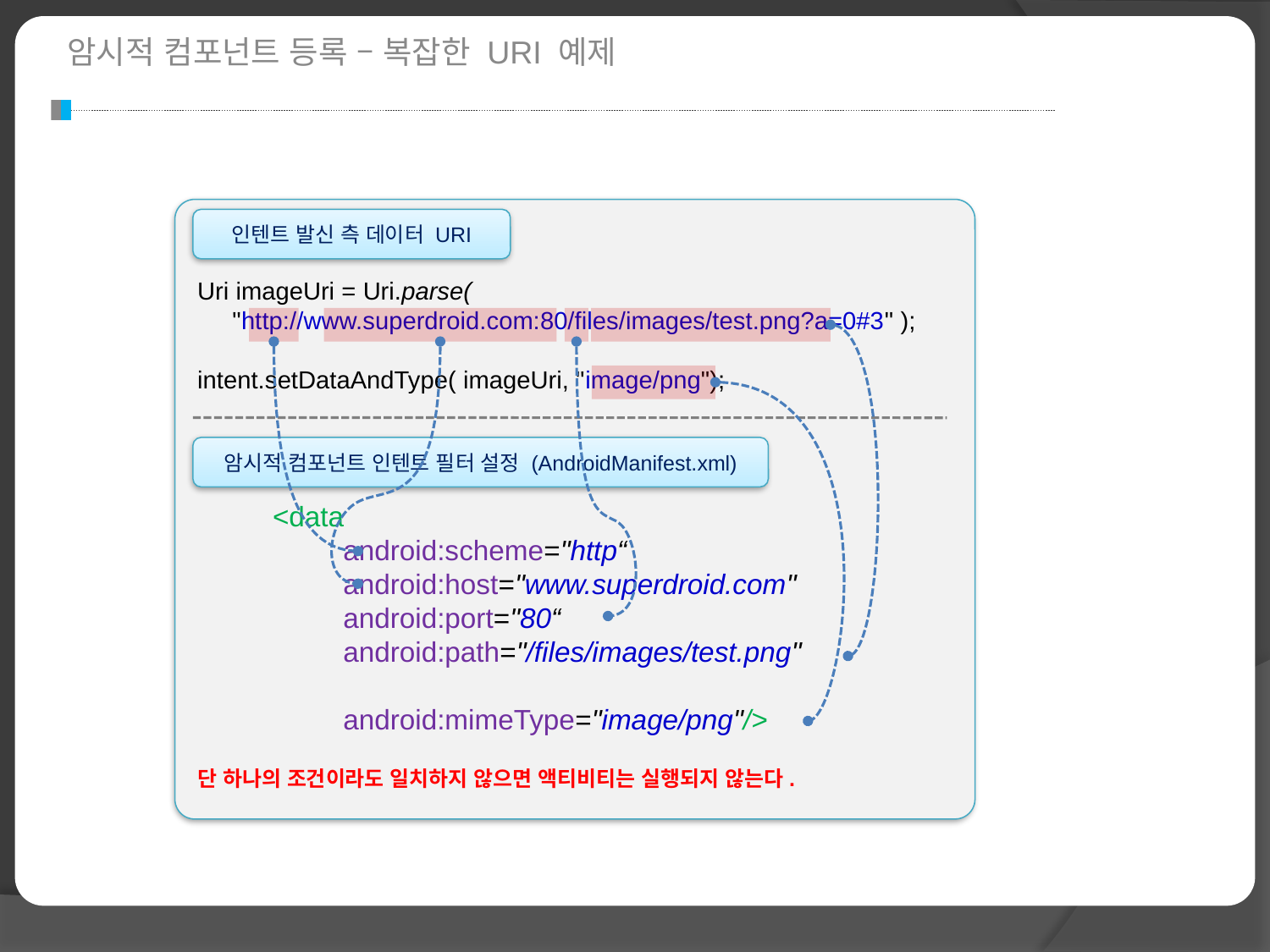

암시적 컴포넌트 등록 – 복잡한 URI 예제

인텐트 발신 측 데이터 URI
Uri imageUri = Uri.parse(
     "http://www.superdroid.com:80/files/images/test.png?a=0#3" );

intent.setDataAndType( imageUri, "image/png");
암시적 컴포넌트 인텐트 필터 설정 (AndroidManifest.xml)
 <data
          android:scheme="http“
          android:host="www.superdroid.com"
          android:port="80“
          android:path="/files/images/test.png"

          android:mimeType="image/png"/>
단 하나의 조건이라도 일치하지 않으면 액티비티는 실행되지 않는다.